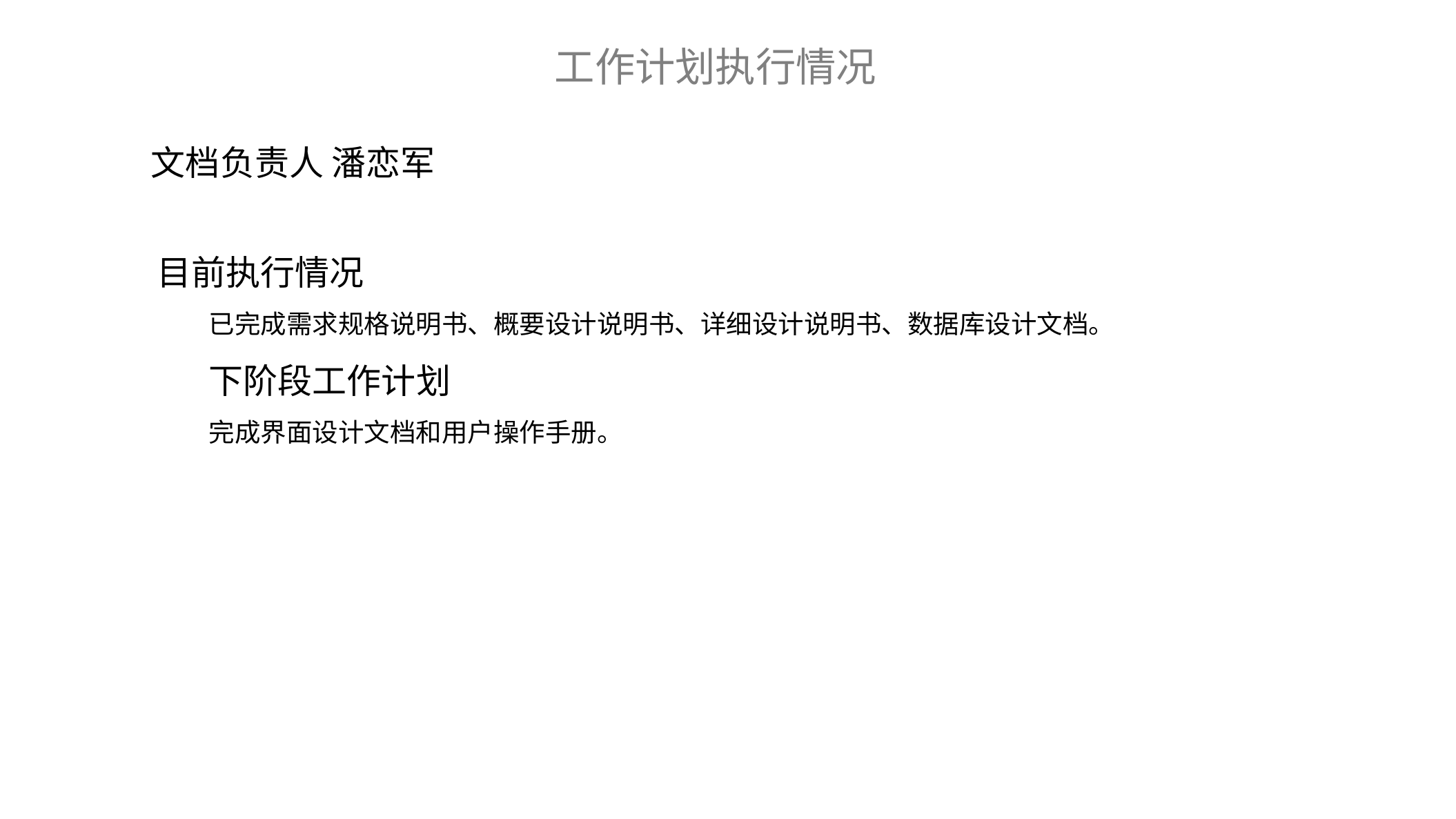

工作计划执行情况
文档负责人 潘恋军
目前执行情况
已完成需求规格说明书、概要设计说明书、详细设计说明书、数据库设计文档。
下阶段工作计划
完成界面设计文档和用户操作手册。